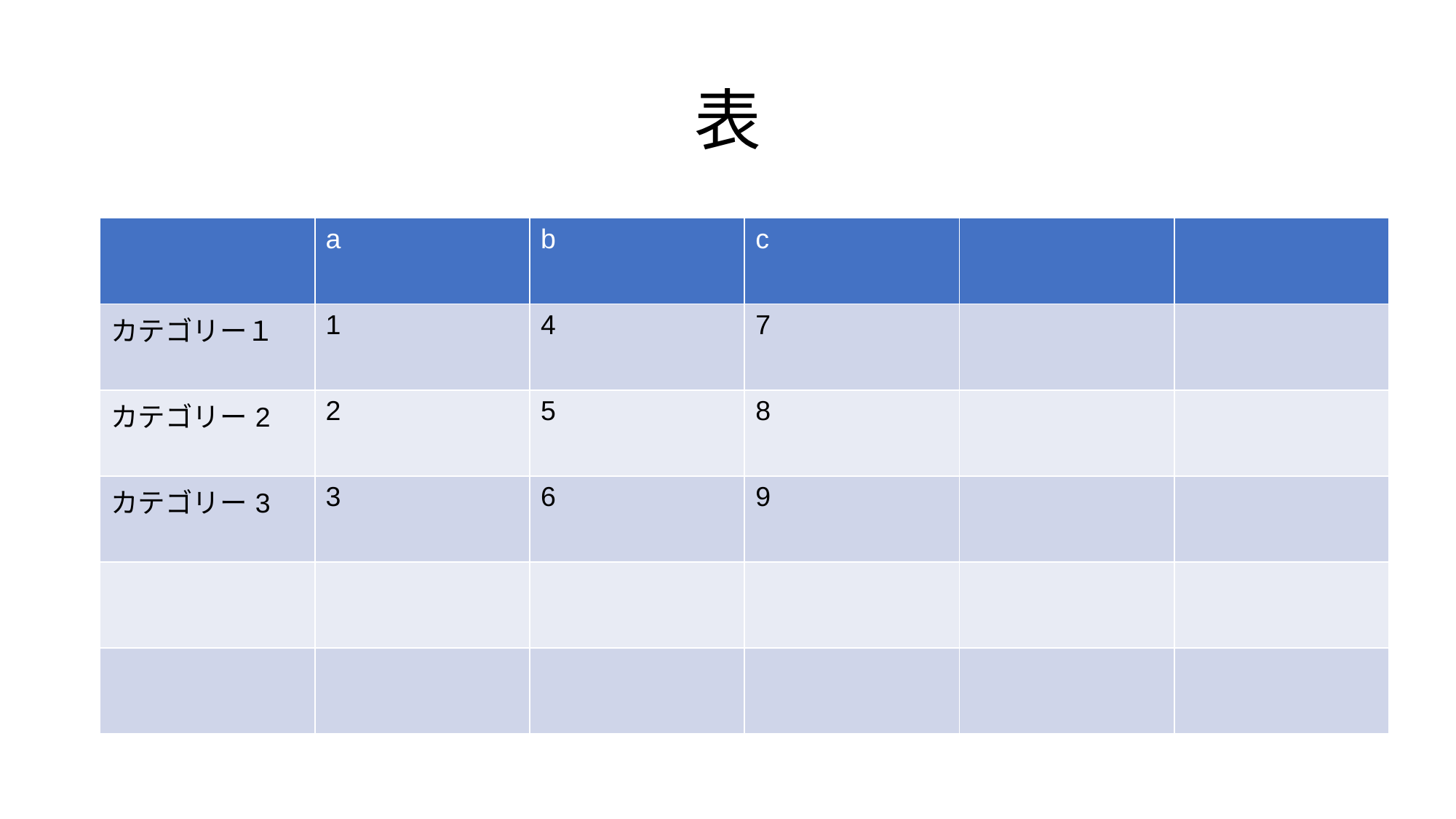

# 表

|  | a | b | c |  |  |
| --- | --- | --- | --- | --- | --- |
| カテゴリー１ | 1 | 4 | 7 |  |  |
| カテゴリー2 | 2 | 5 | 8 |  |  |
| カテゴリー3 | 3 | 6 | 9 |  |  |
|  |  |  |  |  |  |
|  |  |  |  |  |  |